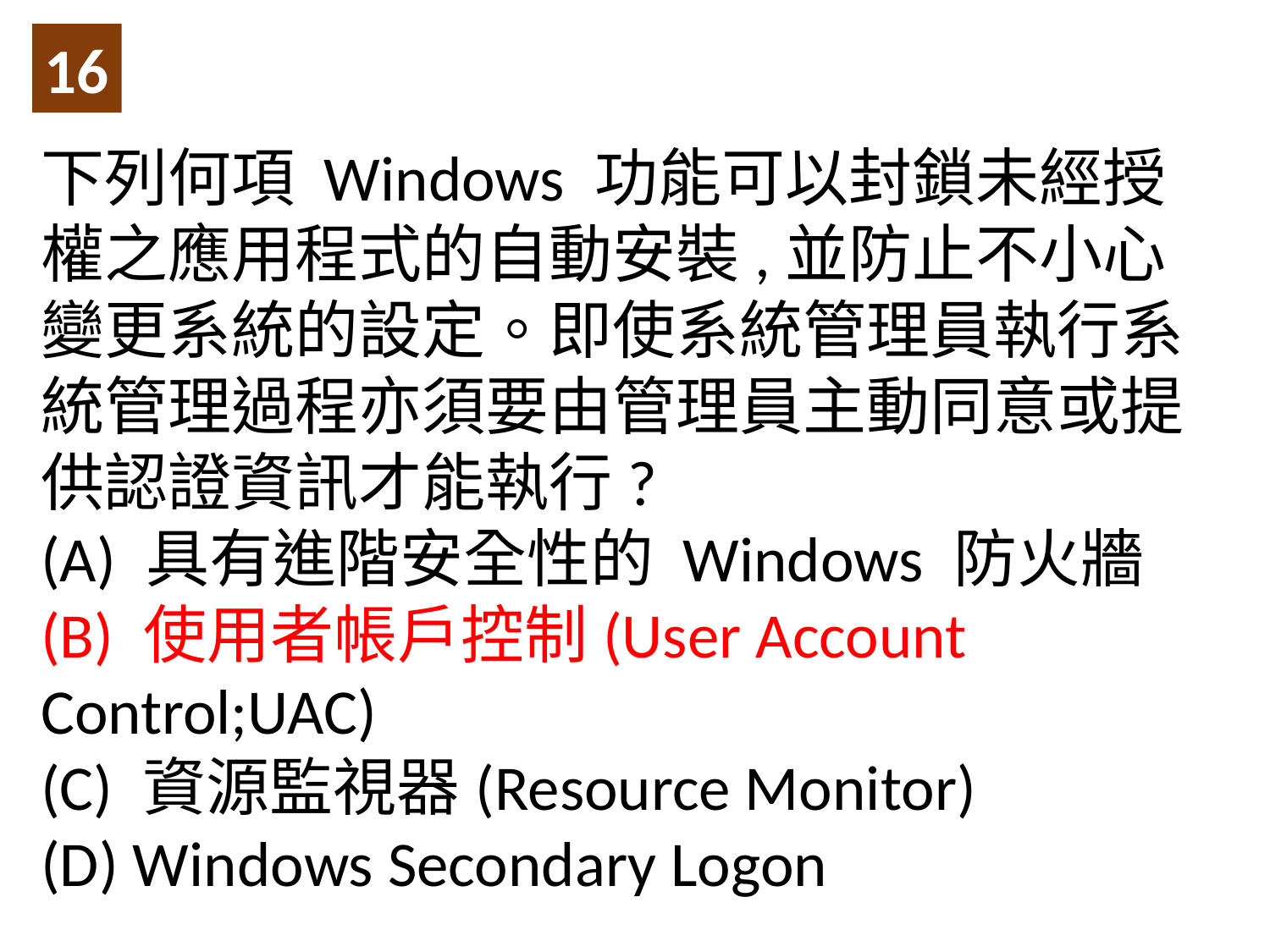

16
下列何項 Windows 功能可以封鎖未經授權之應用程式的自動安裝,並防止不小心變更系統的設定。即使系統管理員執行系統管理過程亦須要由管理員主動同意或提供認證資訊才能執行?
(A) 具有進階安全性的 Windows 防火牆
(B) 使用者帳戶控制(User Account Control;UAC)
(C) 資源監視器(Resource Monitor)
(D) Windows Secondary Logon